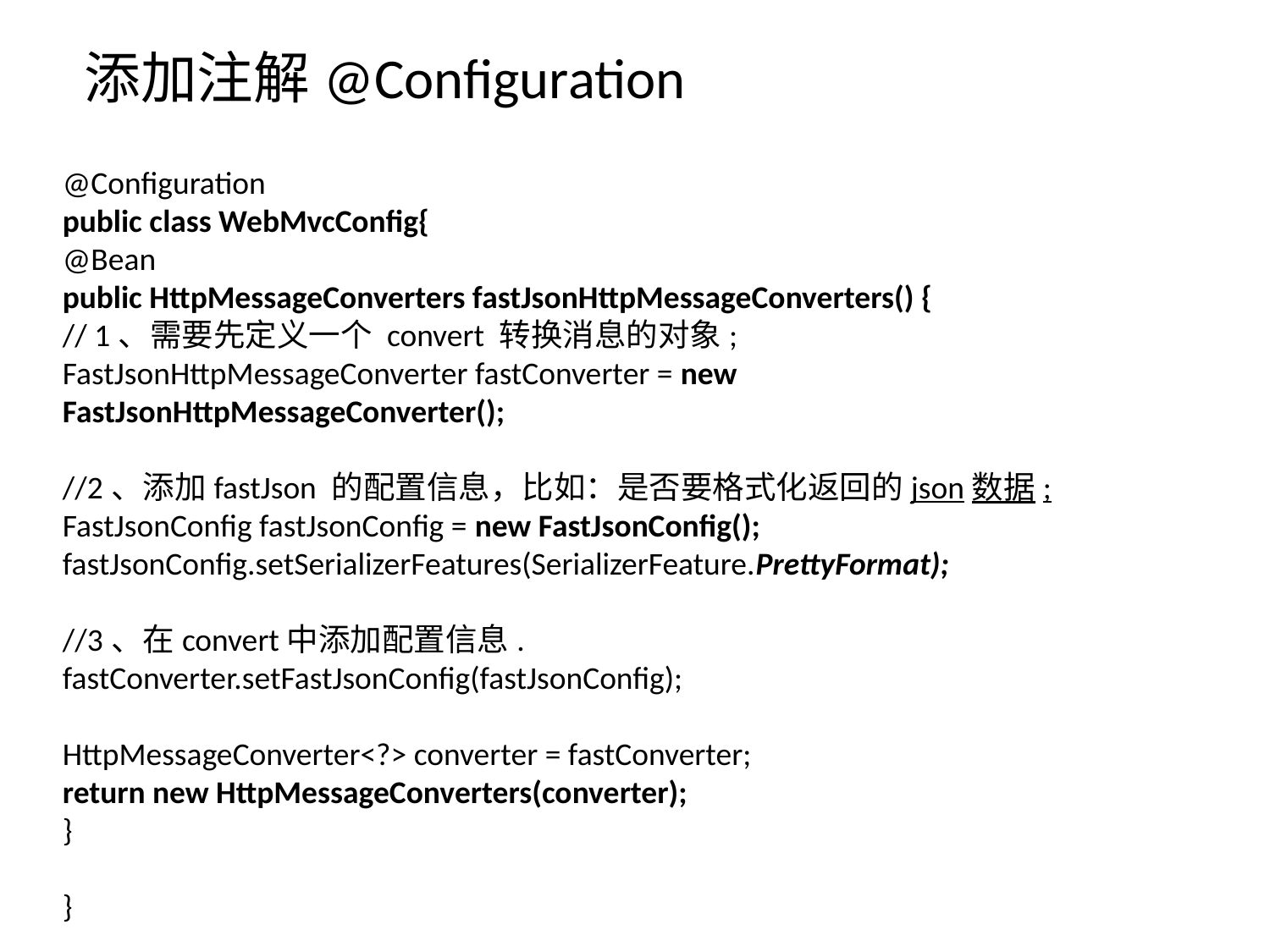

添加注解@Configuration
@Configuration
public class WebMvcConfig{
@Bean
public HttpMessageConverters fastJsonHttpMessageConverters() {
// 1、需要先定义一个 convert 转换消息的对象;
FastJsonHttpMessageConverter fastConverter = new FastJsonHttpMessageConverter();

//2、添加fastJson 的配置信息，比如：是否要格式化返回的json数据;
FastJsonConfig fastJsonConfig = new FastJsonConfig();
fastJsonConfig.setSerializerFeatures(SerializerFeature.PrettyFormat);

//3、在convert中添加配置信息.
fastConverter.setFastJsonConfig(fastJsonConfig);

HttpMessageConverter<?> converter = fastConverter;
return new HttpMessageConverters(converter);
}

}